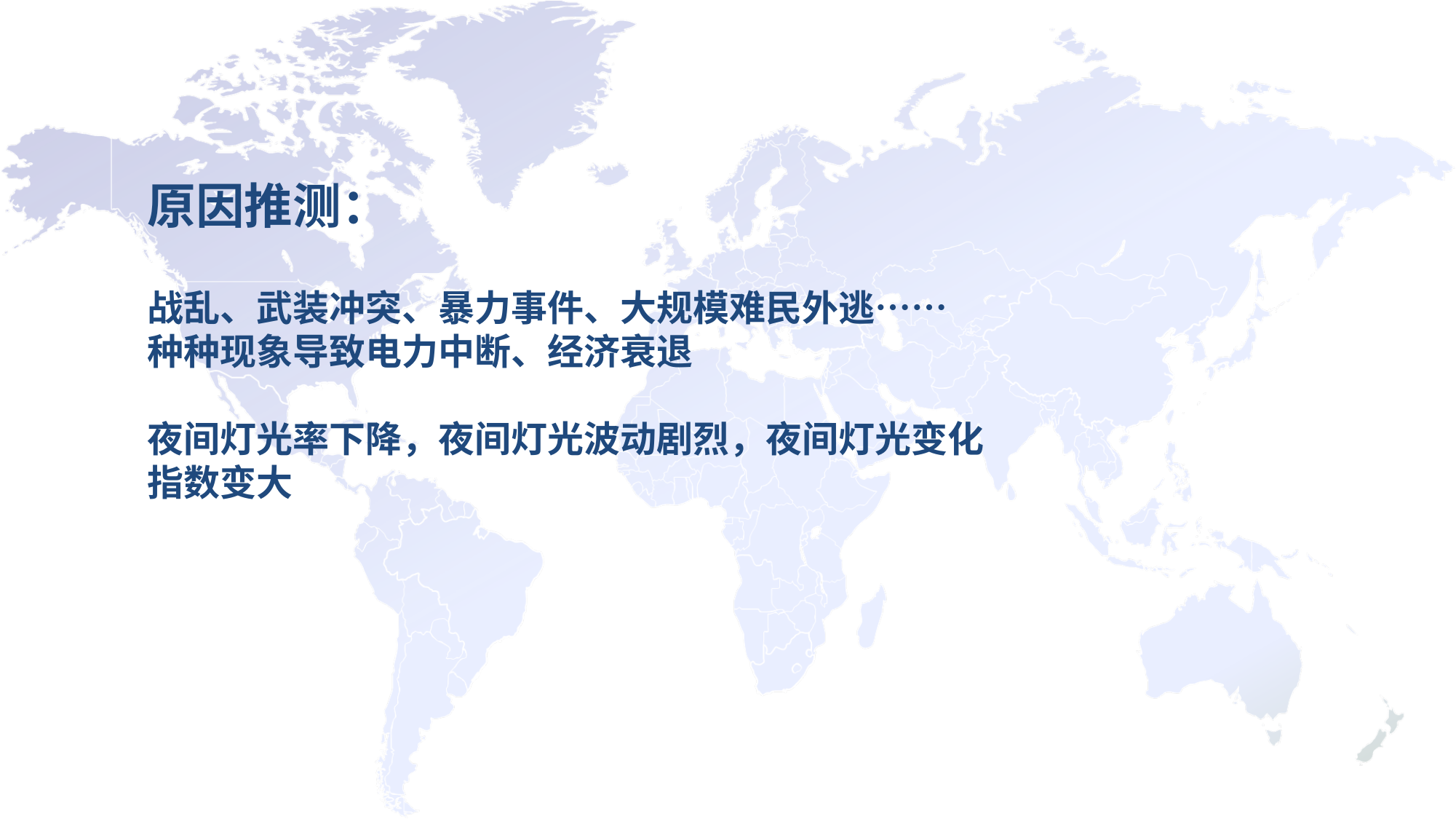

原因推测：

战乱、武装冲突、暴力事件、大规模难民外逃……
种种现象导致电力中断、经济衰退

夜间灯光率下降，夜间灯光波动剧烈，夜间灯光变化指数变大